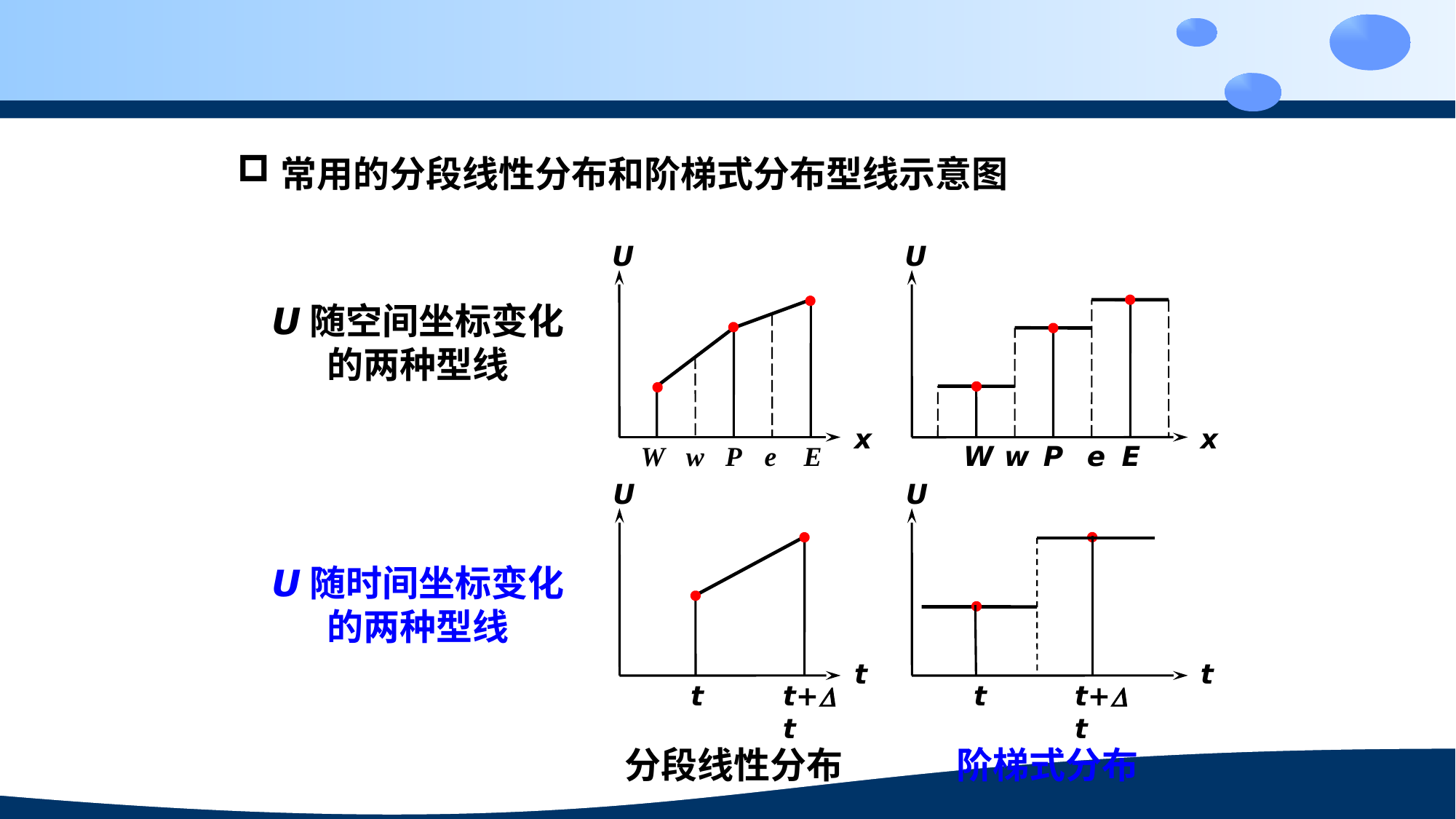

常用的分段线性分布和阶梯式分布型线示意图
U
U

x
x
W
w
P
e
E
W
w
P
e
E

U
U

t
t
t
t+Δt
t
t+Δt

U随空间坐标变化的两种型线
U随时间坐标变化的两种型线
分段线性分布
阶梯式分布